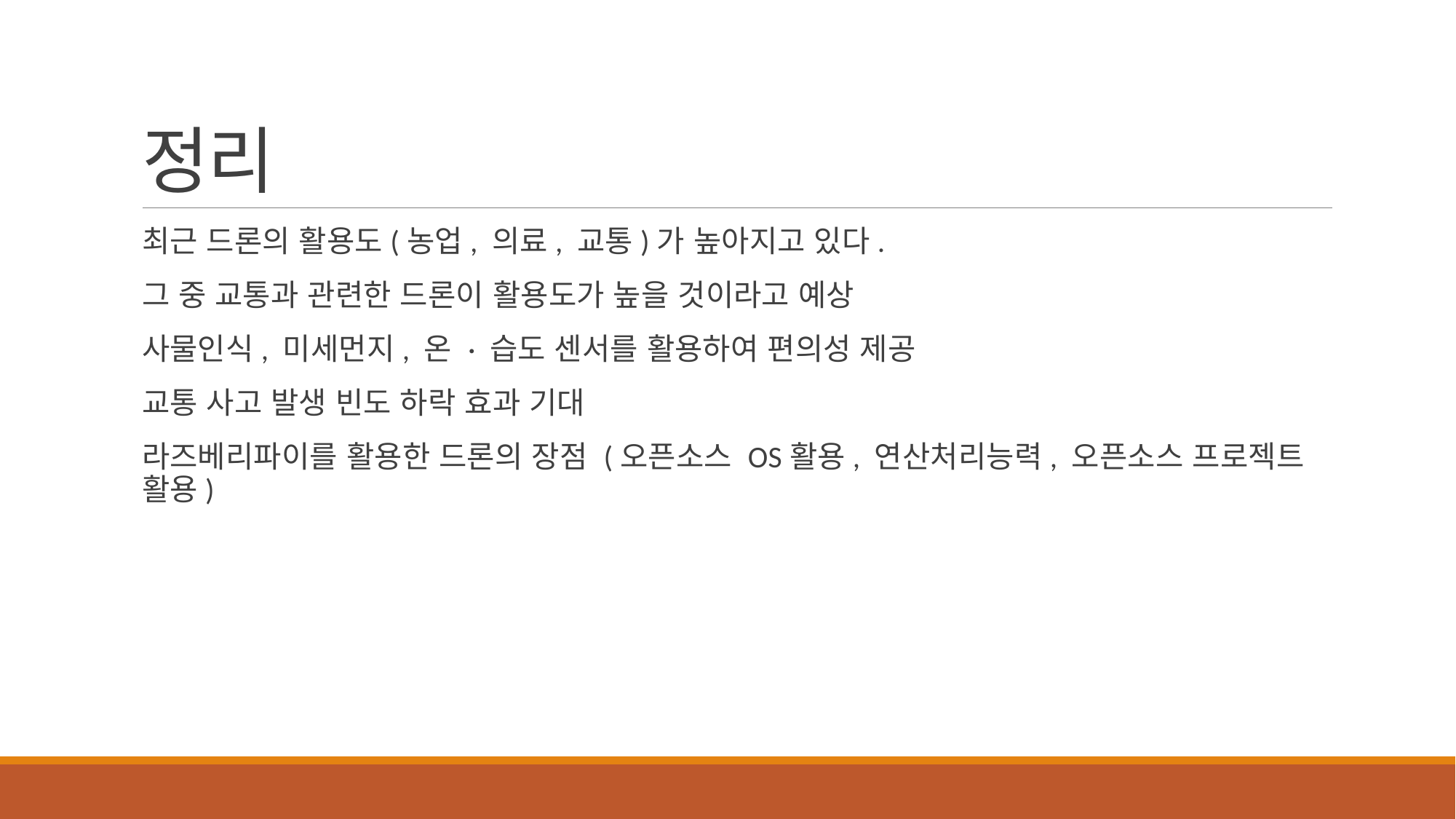

# 정리
최근 드론의 활용도(농업, 의료, 교통)가 높아지고 있다.
그 중 교통과 관련한 드론이 활용도가 높을 것이라고 예상
사물인식, 미세먼지, 온 · 습도 센서를 활용하여 편의성 제공
교통 사고 발생 빈도 하락 효과 기대
라즈베리파이를 활용한 드론의 장점 (오픈소스 OS활용, 연산처리능력, 오픈소스 프로젝트 활용)